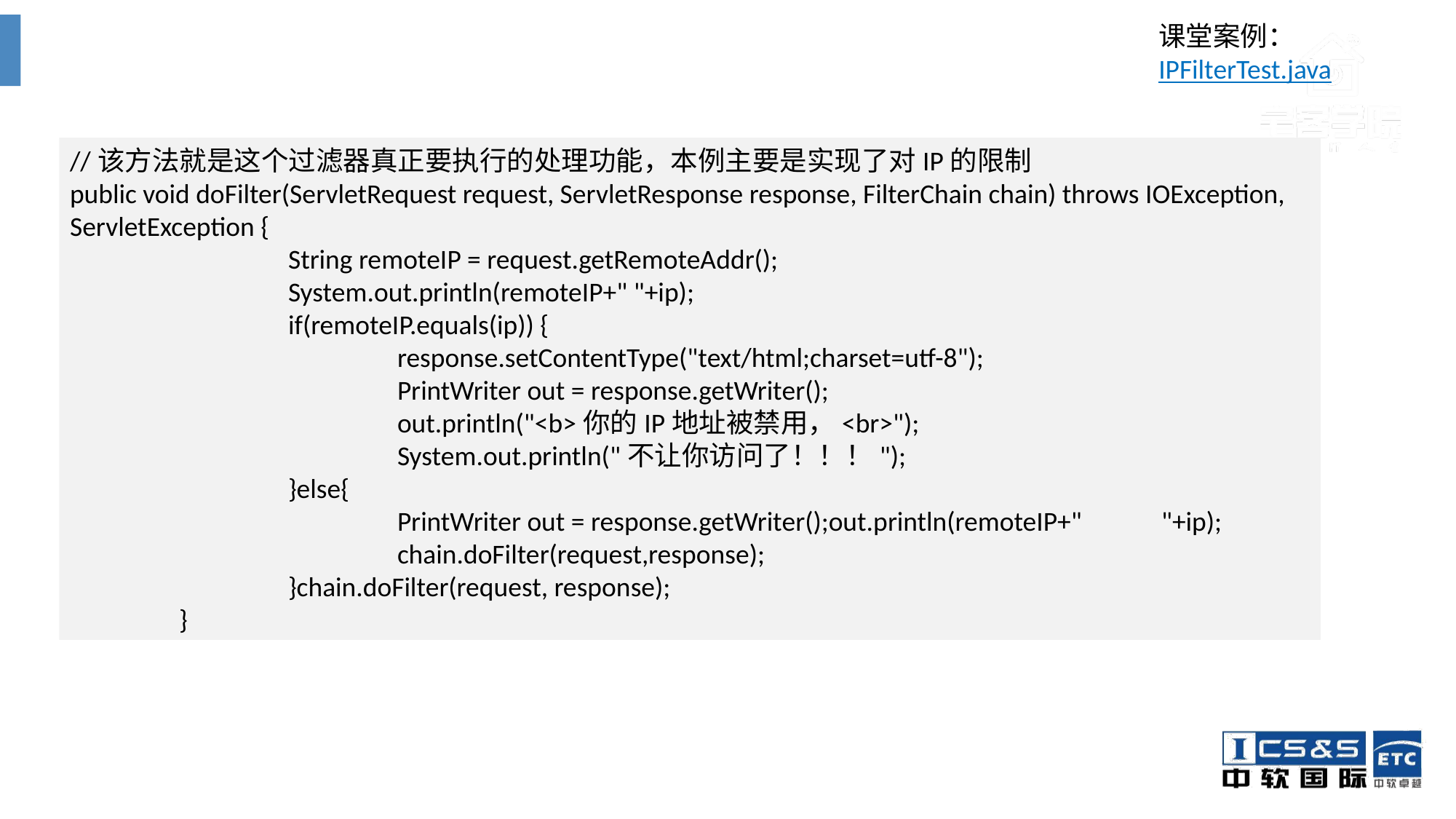

课堂案例： IPFilterTest.java
//该方法就是这个过滤器真正要执行的处理功能，本例主要是实现了对IP的限制
public void doFilter(ServletRequest request, ServletResponse response, FilterChain chain) throws IOException, ServletException {
		String remoteIP = request.getRemoteAddr();
		System.out.println(remoteIP+" "+ip);
		if(remoteIP.equals(ip)) {
			response.setContentType("text/html;charset=utf-8");
			PrintWriter out = response.getWriter();
			out.println("<b>你的IP地址被禁用，<br>");
			System.out.println("不让你访问了！！！");
		}else{
			PrintWriter out = response.getWriter();out.println(remoteIP+"	"+ip);
			chain.doFilter(request,response);
		}chain.doFilter(request, response);
	}